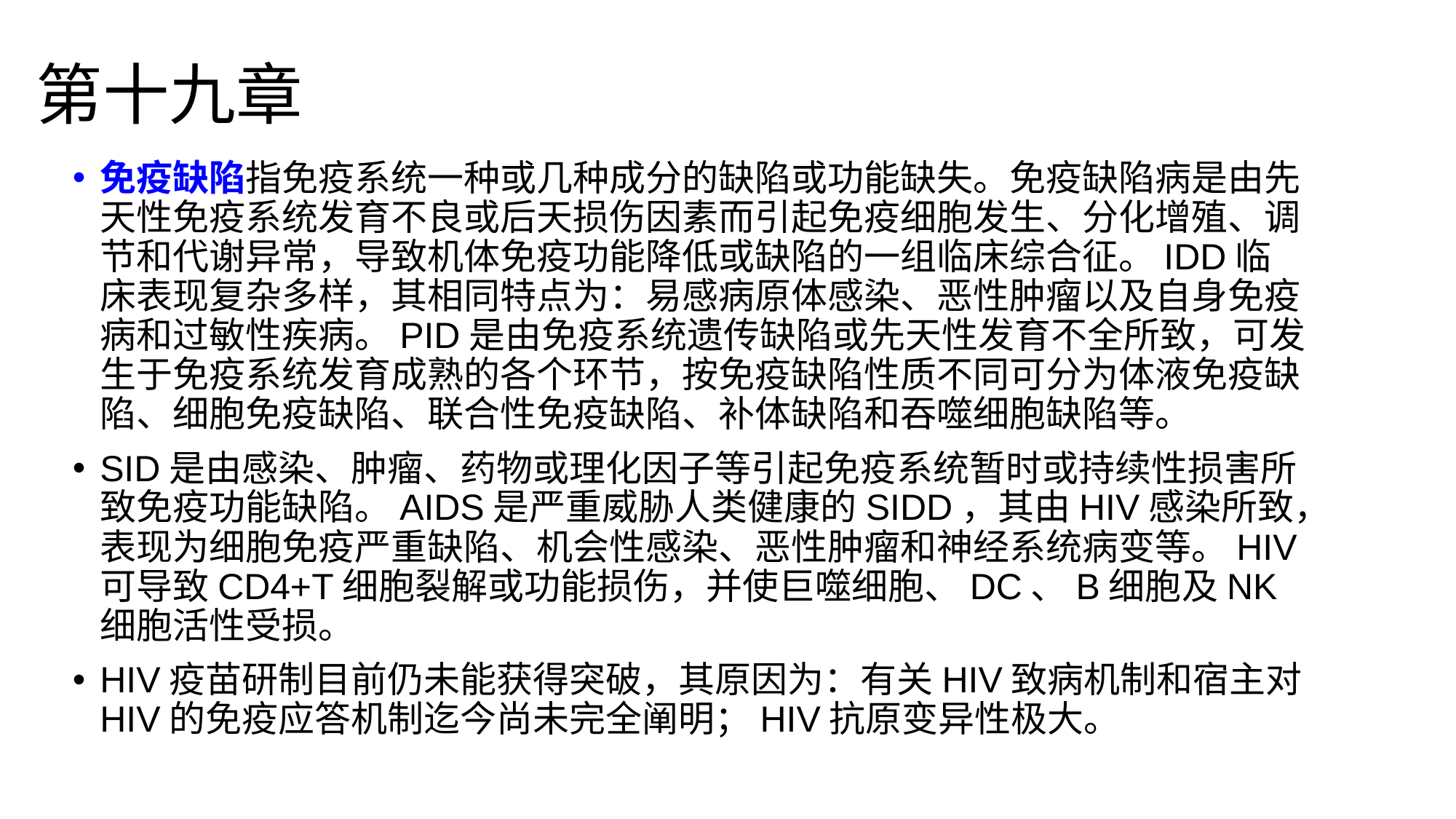

# 第十九章
免疫缺陷指免疫系统一种或几种成分的缺陷或功能缺失。免疫缺陷病是由先天性免疫系统发育不良或后天损伤因素而引起免疫细胞发生、分化增殖、调节和代谢异常，导致机体免疫功能降低或缺陷的一组临床综合征。IDD临床表现复杂多样，其相同特点为：易感病原体感染、恶性肿瘤以及自身免疫病和过敏性疾病。PID是由免疫系统遗传缺陷或先天性发育不全所致，可发生于免疫系统发育成熟的各个环节，按免疫缺陷性质不同可分为体液免疫缺陷、细胞免疫缺陷、联合性免疫缺陷、补体缺陷和吞噬细胞缺陷等。
SID是由感染、肿瘤、药物或理化因子等引起免疫系统暂时或持续性损害所致免疫功能缺陷。AIDS是严重威胁人类健康的SIDD，其由HIV感染所致，表现为细胞免疫严重缺陷、机会性感染、恶性肿瘤和神经系统病变等。HIV可导致CD4+T细胞裂解或功能损伤，并使巨噬细胞、DC、B细胞及NK细胞活性受损。
HIV疫苗研制目前仍未能获得突破，其原因为：有关HIV致病机制和宿主对HIV的免疫应答机制迄今尚未完全阐明；HIV抗原变异性极大。